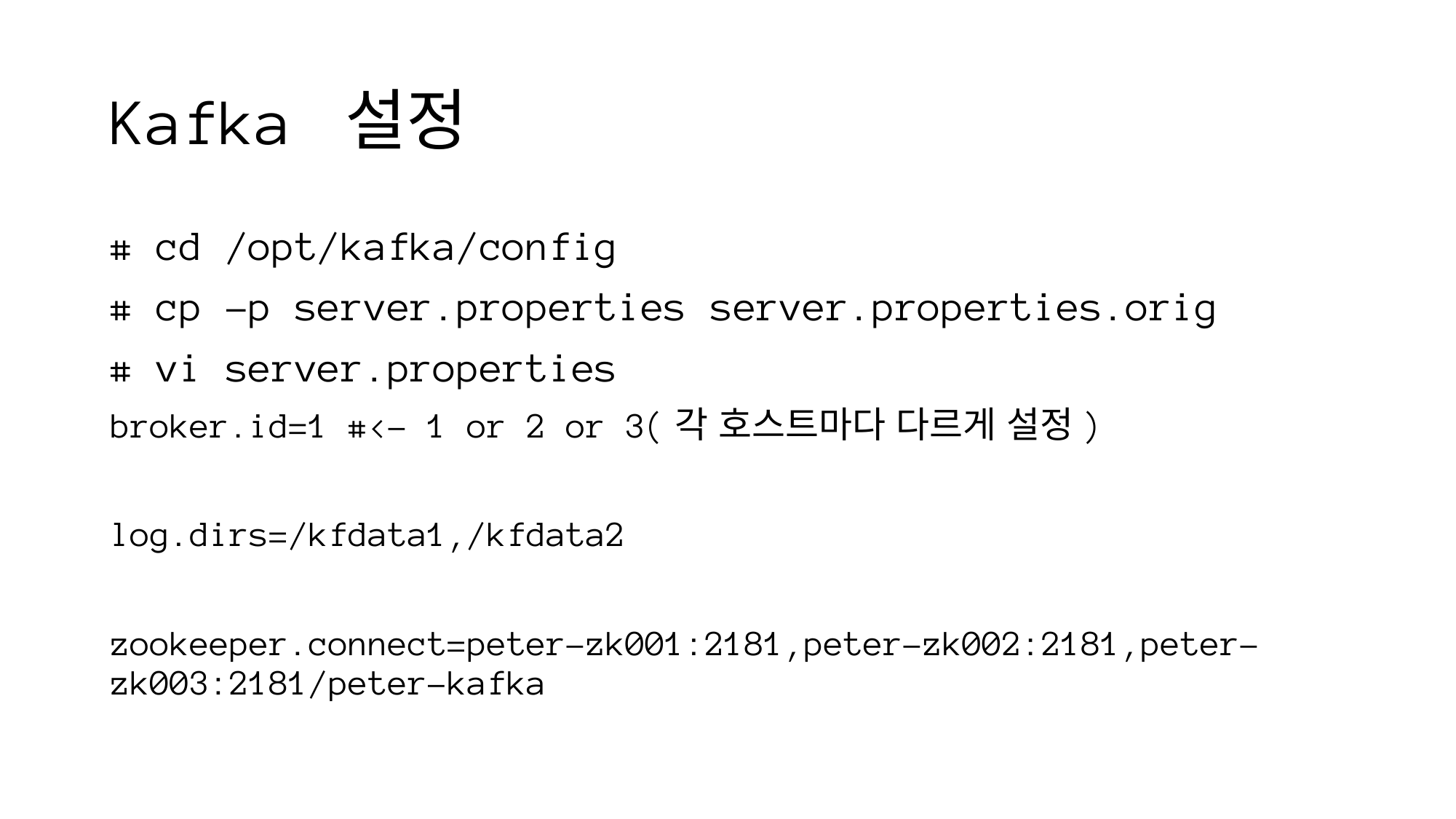

# Kafka 설정
# cd /opt/kafka/config
# cp -p server.properties server.properties.orig
# vi server.properties
broker.id=1 #<- 1 or 2 or 3(각 호스트마다 다르게 설정)

log.dirs=/kfdata1,/kfdata2

zookeeper.connect=peter-zk001:2181,peter-zk002:2181,peter-zk003:2181/peter-kafka